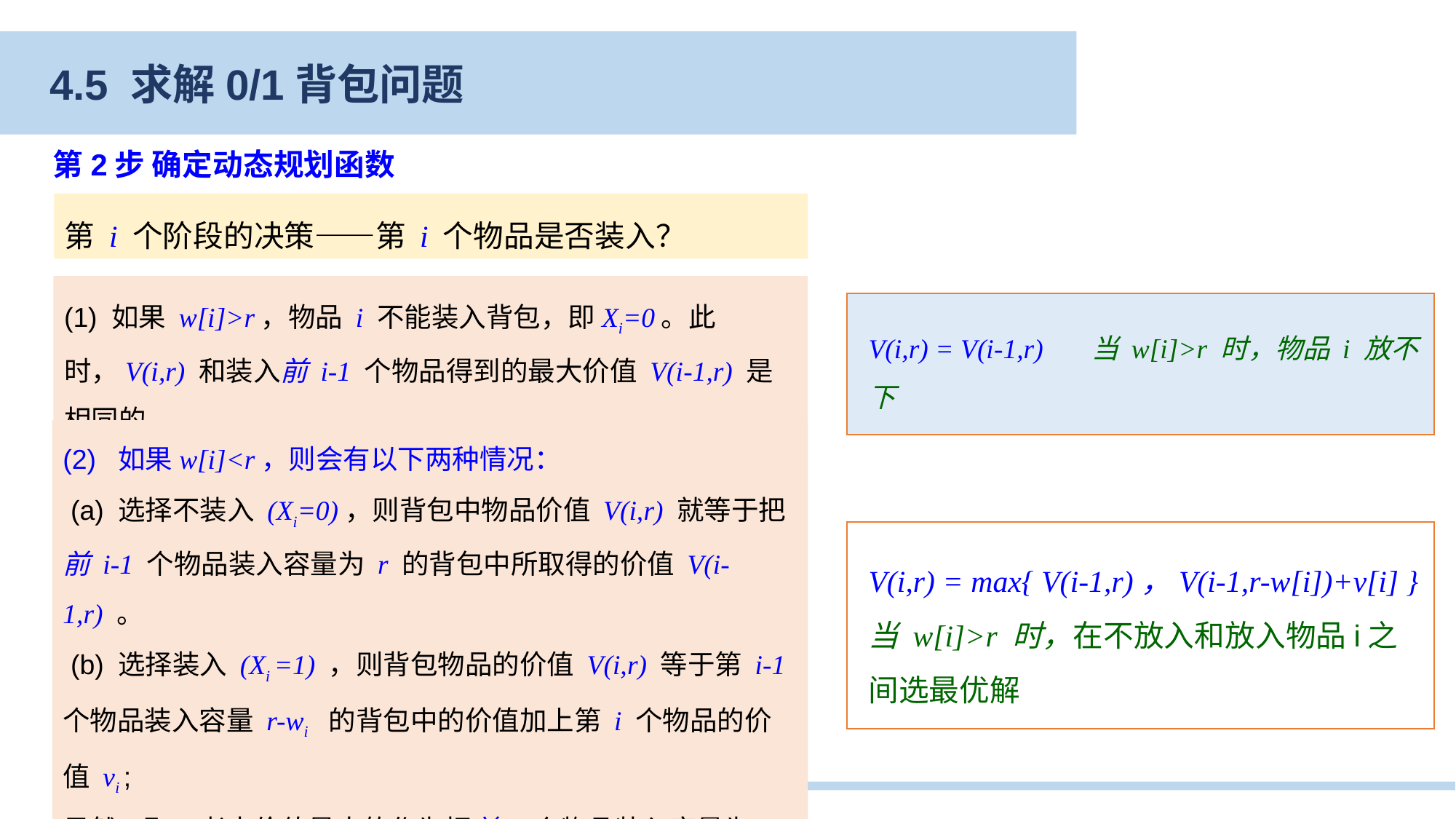

4.5 求解0/1背包问题
第2步 确定动态规划函数
第 i 个阶段的决策——第 i 个物品是否装入？
(1) 如果 w[i]>r，物品 i 不能装入背包，即Xi=0。此时，V(i,r) 和装入前 i-1 个物品得到的最大价值 V(i-1,r) 是相同的。
V(i,r) = V(i-1,r)      当 w[i]>r 时，物品 i 放不下
(2)  如果w[i]<r，则会有以下两种情况：
 (a) 选择不装入 (Xi=0)，则背包中物品价值 V(i,r) 就等于把前 i-1 个物品装入容量为 r 的背包中所取得的价值 V(i-1,r) 。
 (b) 选择装入 (Xi =1) ，则背包物品的价值 V(i,r) 等于第 i-1 个物品装入容量 r-wi  的背包中的价值加上第 i 个物品的价值 vi ;
显然，取二者中价值最大的作为把前 i 个物品装入容量为r的背包中的最优解。
V(i,r) = max{ V(i-1,r)，V(i-1,r-w[i])+v[i] } 当 w[i]>r 时，在不放入和放入物品i之间选最优解